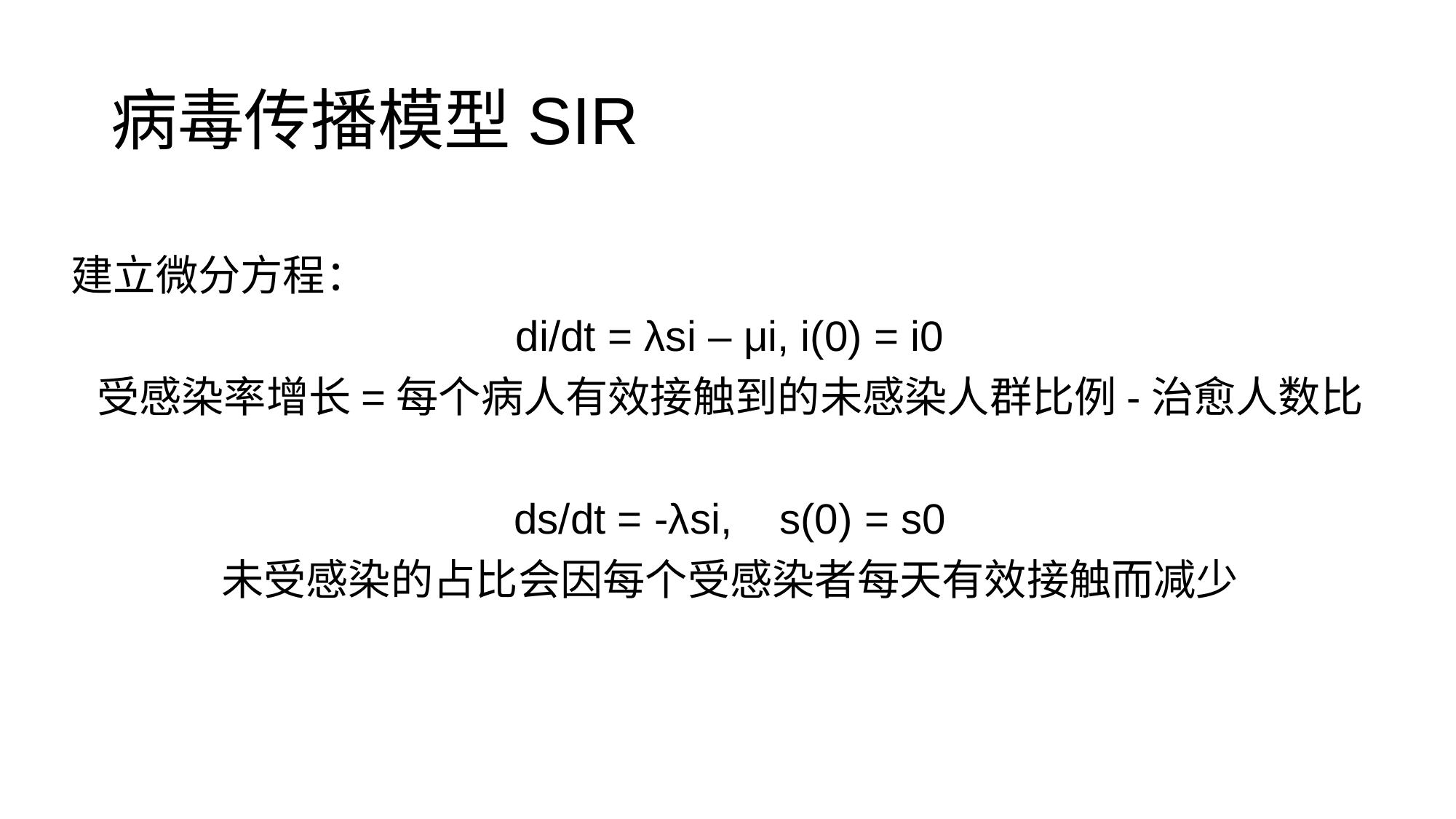

# 病毒传播模型SIR
建立微分方程：
di/dt = λsi – μi, i(0) = i0
受感染率增长=每个病人有效接触到的未感染人群比例-治愈人数比

ds/dt = -λsi,    s(0) = s0
未受感染的占比会因每个受感染者每天有效接触而减少